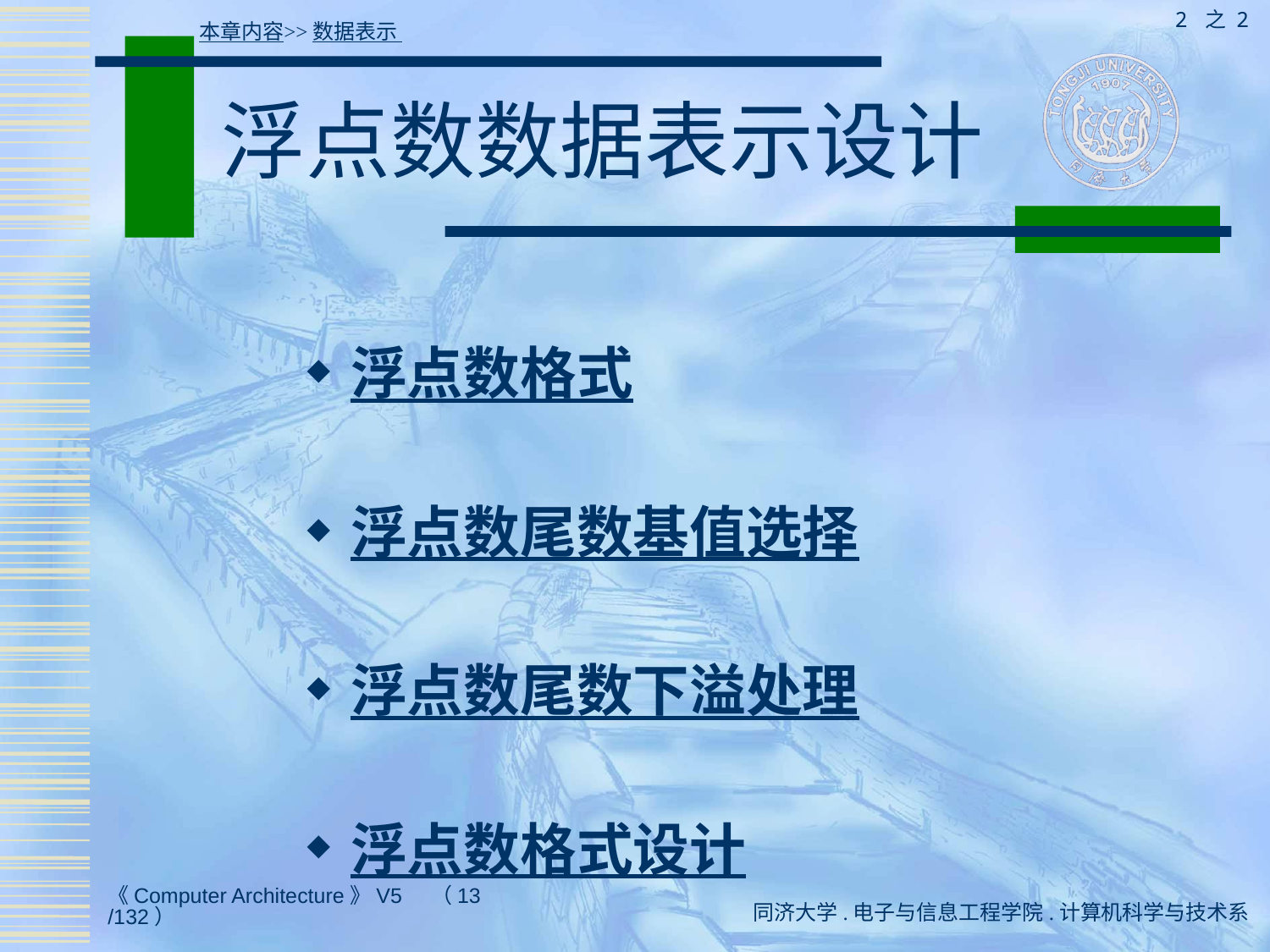

2 之 2
本章内容>>数据表示
# 浮点数数据表示设计
浮点数格式
浮点数尾数基值选择
浮点数尾数下溢处理
浮点数格式设计